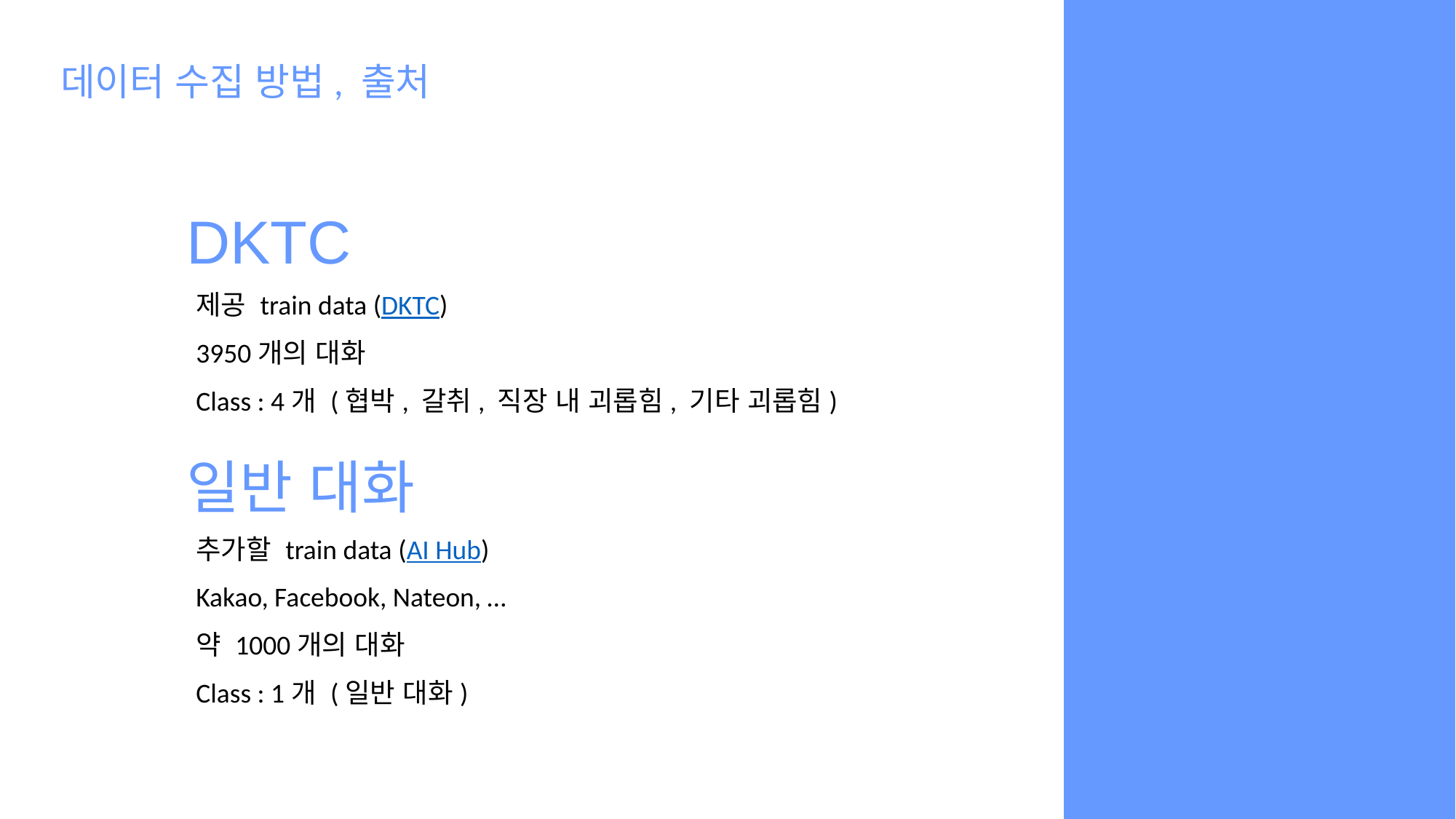

# 데이터 수집 방법, 출처
DKTC
제공 train data (DKTC)
3950개의 대화
Class : 4개 (협박, 갈취, 직장 내 괴롭힘, 기타 괴롭힘)
일반 대화
추가할 train data (AI Hub)
Kakao, Facebook, Nateon, …
약 1000개의 대화
Class : 1개 (일반 대화)